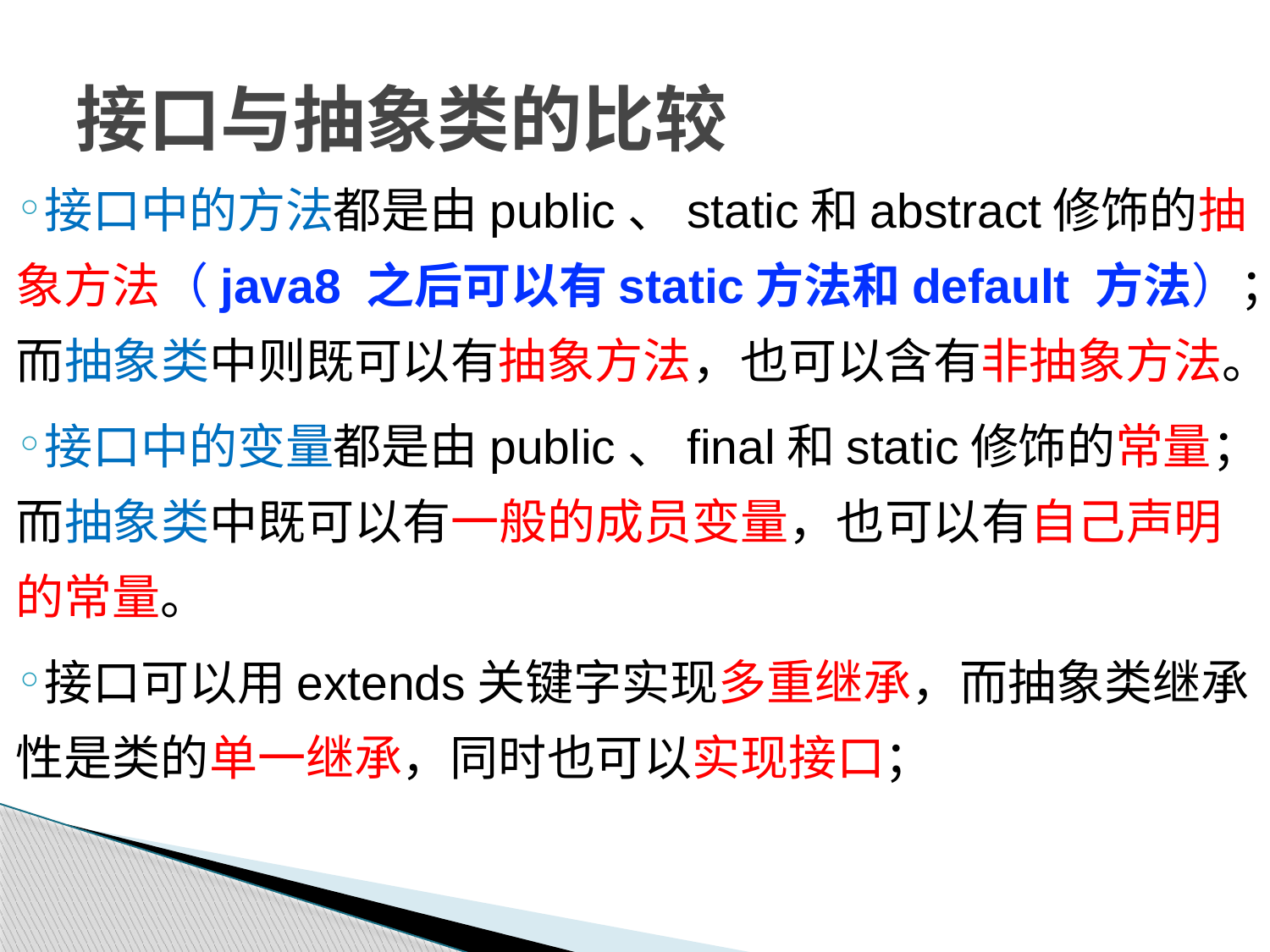

# 接口与抽象类的比较
接口中的方法都是由public、static和abstract修饰的抽象方法（java8 之后可以有static方法和default 方法）；而抽象类中则既可以有抽象方法，也可以含有非抽象方法。
接口中的变量都是由public、final和static修饰的常量；而抽象类中既可以有一般的成员变量，也可以有自己声明的常量。
接口可以用extends关键字实现多重继承，而抽象类继承性是类的单一继承，同时也可以实现接口；